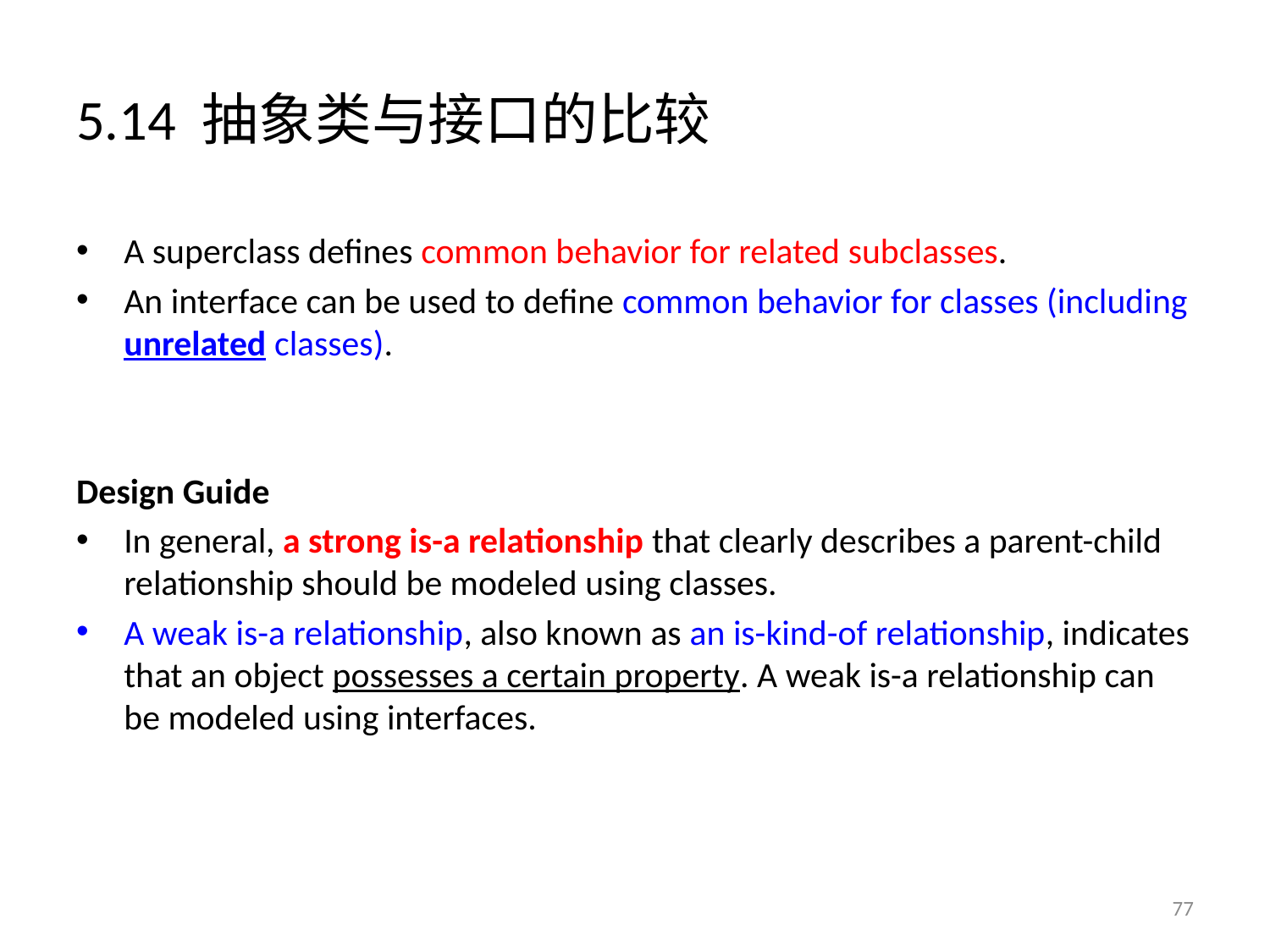

# 5.14 抽象类与接口的比较
A superclass defines common behavior for related subclasses.
An interface can be used to define common behavior for classes (including unrelated classes).

Design Guide
In general, a strong is-a relationship that clearly describes a parent-child relationship should be modeled using classes.
A weak is-a relationship, also known as an is-kind-of relationship, indicates that an object possesses a certain property. A weak is-a relationship can be modeled using interfaces.

77